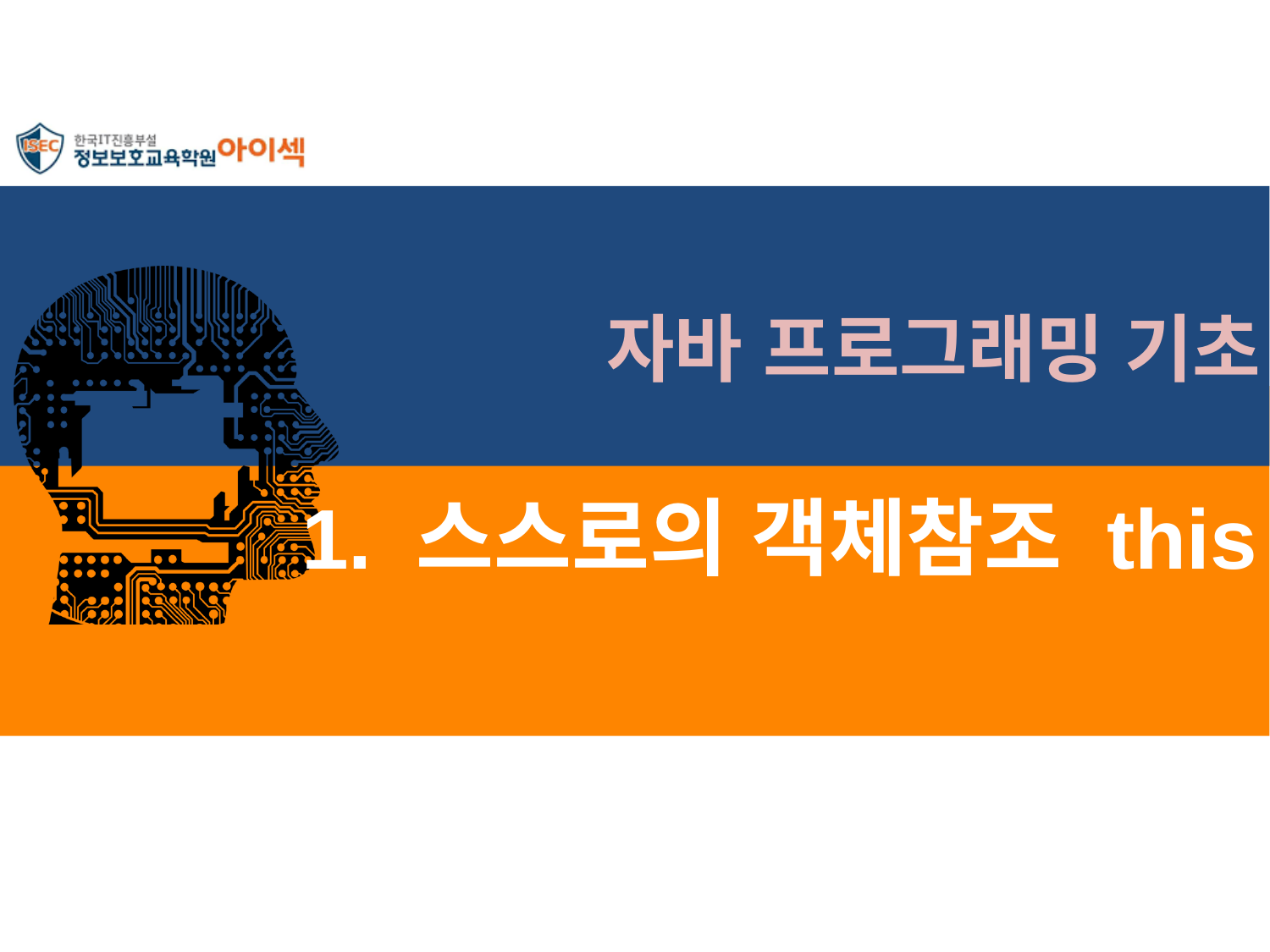

자바 프로그래밍 기초
# 1. 스스로의 객체참조 this